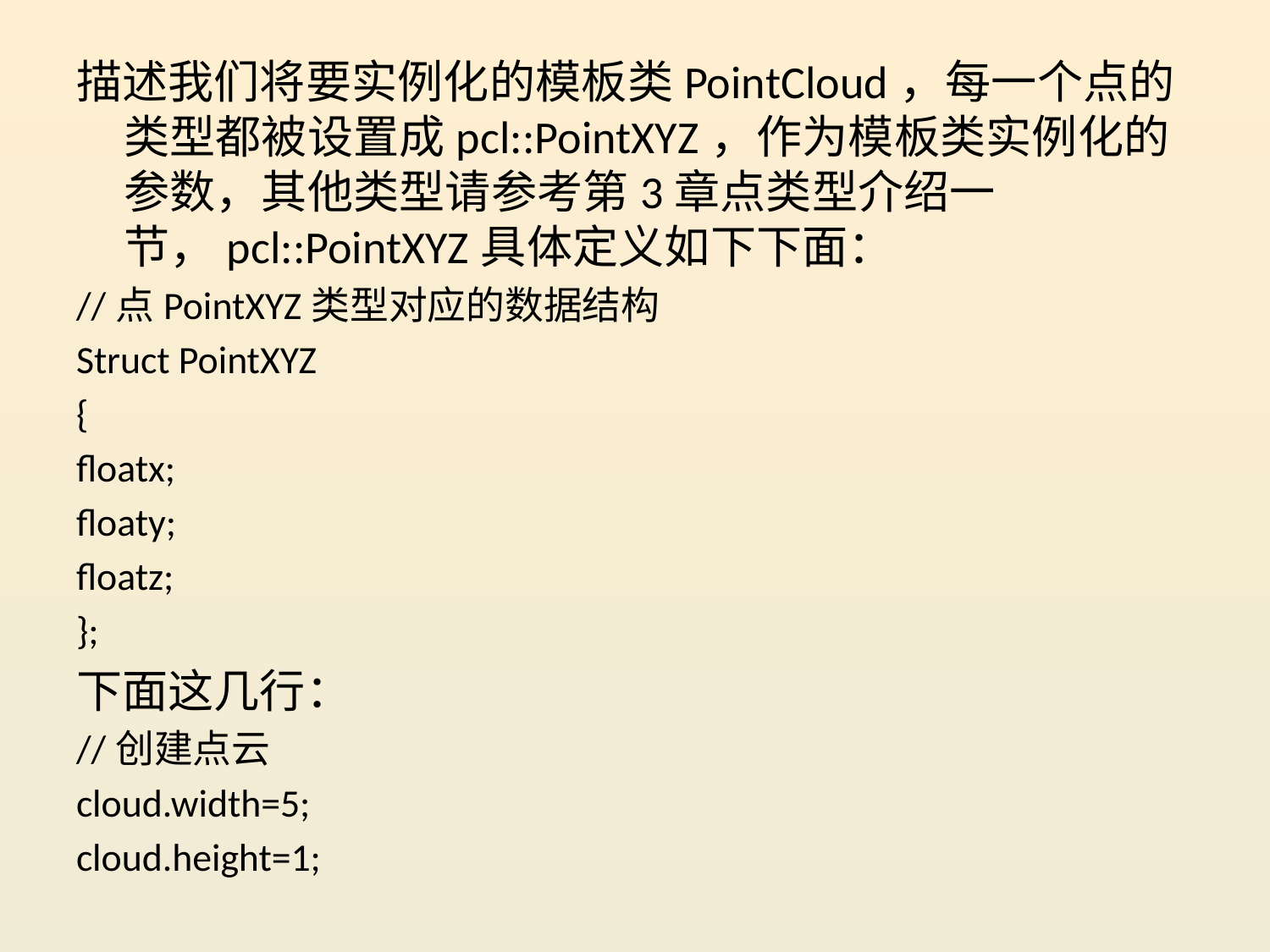

描述我们将要实例化的模板类PointCloud，每一个点的类型都被设置成pcl::PointXYZ，作为模板类实例化的参数，其他类型请参考第3章点类型介绍一节，pcl::PointXYZ具体定义如下下面：
//点PointXYZ类型对应的数据结构
Struct PointXYZ
{
floatx;
floaty;
floatz;
};
下面这几行：
//创建点云
cloud.width=5;
cloud.height=1;